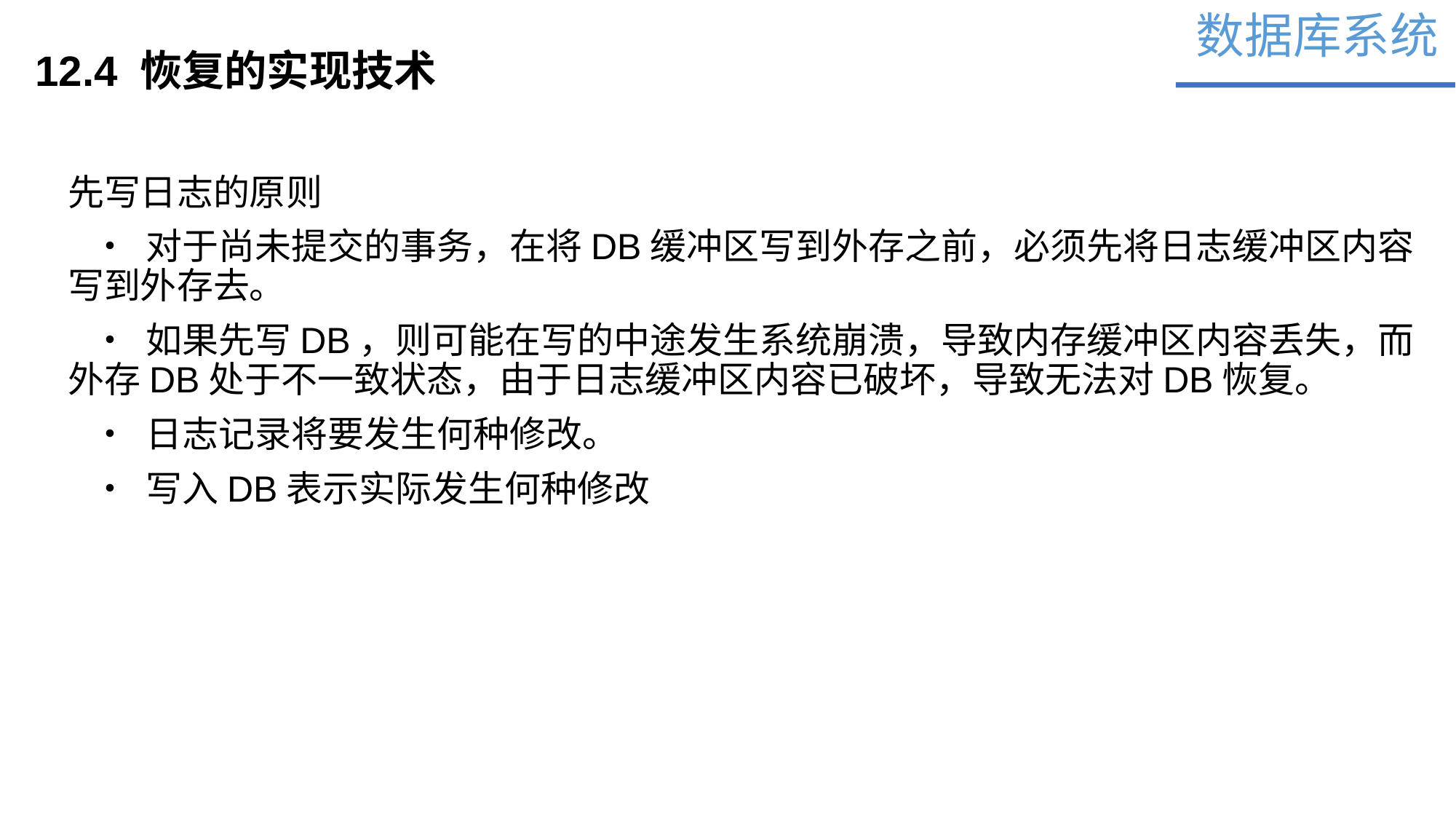

数据库系统
12.4 恢复的实现技术

先写日志的原则
   • 对于尚未提交的事务，在将DB缓冲区写到外存之前，必须先将日志缓冲区内容写到外存去。
   • 如果先写DB，则可能在写的中途发生系统崩溃，导致内存缓冲区内容丢失，而外存DB处于不一致状态，由于日志缓冲区内容已破坏，导致无法对DB恢复。
   • 日志记录将要发生何种修改。
   • 写入DB表示实际发生何种修改